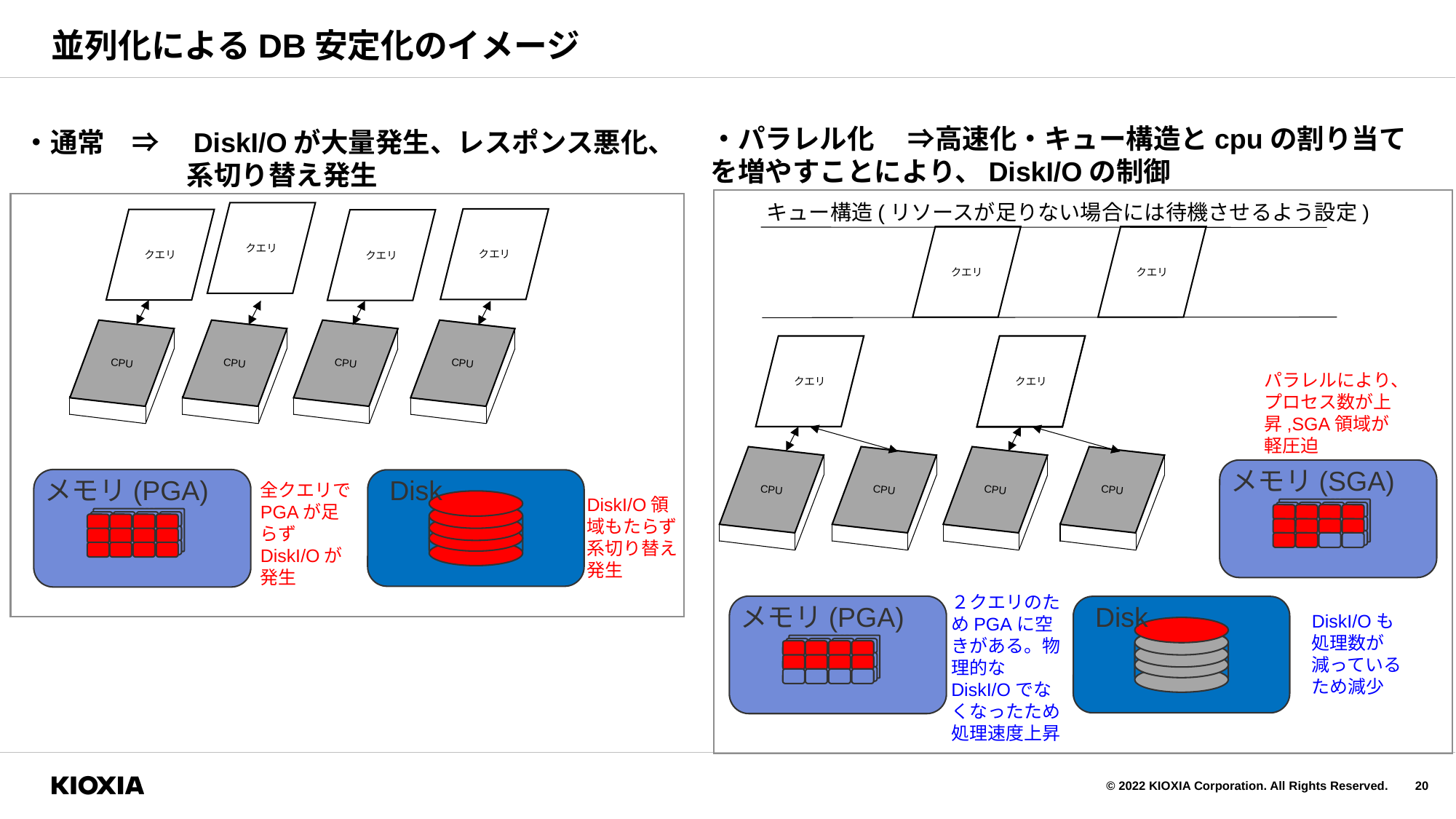

# 並列化によるDB安定化のイメージ
・パラレル化　 ⇒高速化・キュー構造とcpuの割り当てを増やすことにより、DiskI/Oの制御
・通常　⇒　DiskI/Oが大量発生、レスポンス悪化、
　　　　　　系切り替え発生

クエリ
クエリ
クエリ
クエリ
CPU
CPU
CPU
CPU
メモリ(PGA)
Roziiku

Disk

全クエリでPGAが足らずDiskI/Oが発生
DiskI/O領域もたらず系切り替え発生
キュー構造(リソースが足りない場合には待機させるよう設定)
クエリ
クエリ
クエリ
クエリ
クエリ
パラレルにより、プロセス数が上昇,SGA領域が軽圧迫
CPU
CPU
CPU
CPU
メモリ(SGA)
Roziiku

２クエリのためPGAに空きがある。物理的なDiskI/Oでなくなったため処理速度上昇
メモリ(PGA)
Roziiku

Disk

DiskI/Oも処理数が減っているため減少